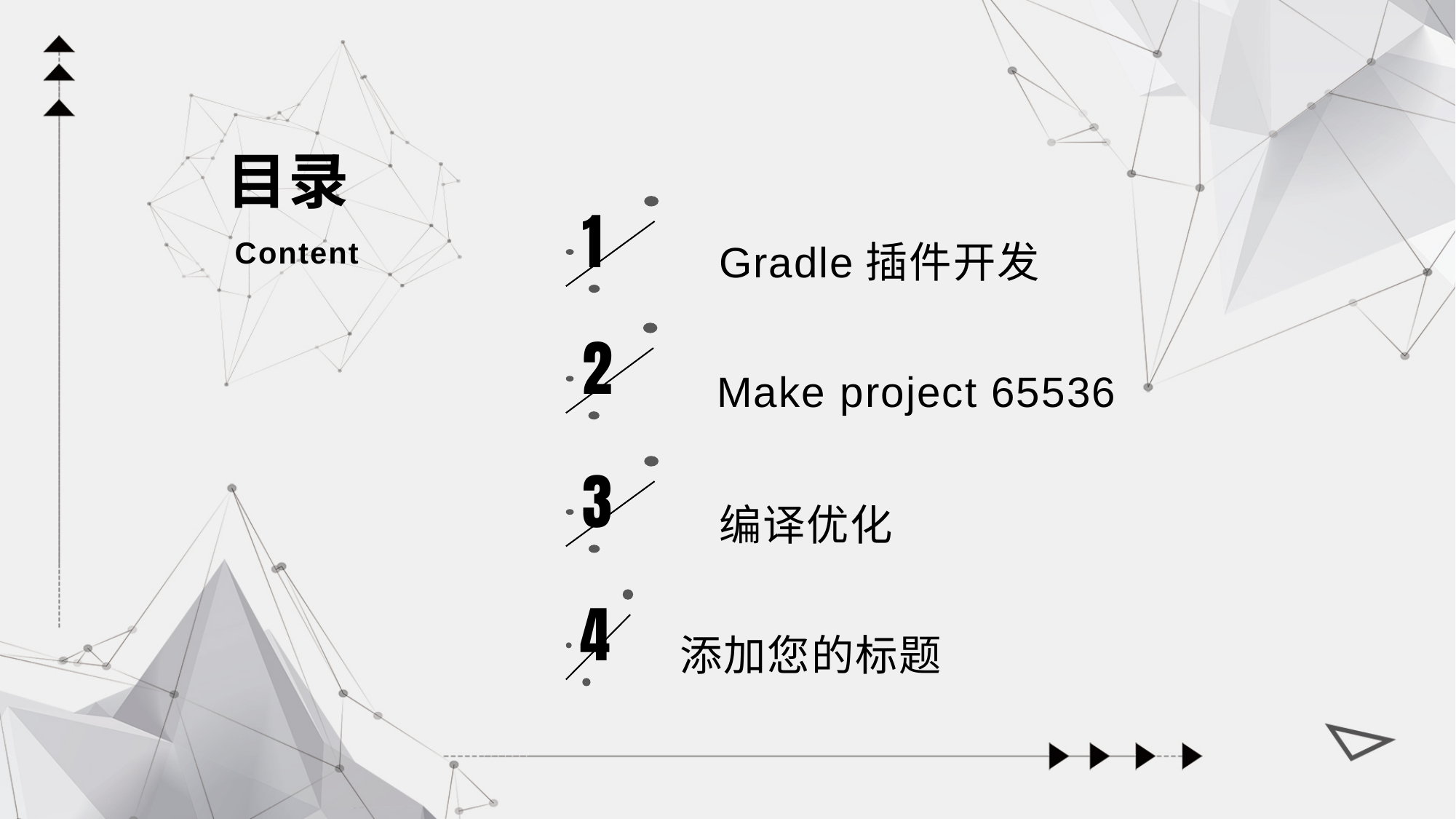

目录

1
Gradle插件开发

Content

2

Make project 65536

3

编译优化

4

添加您的标题